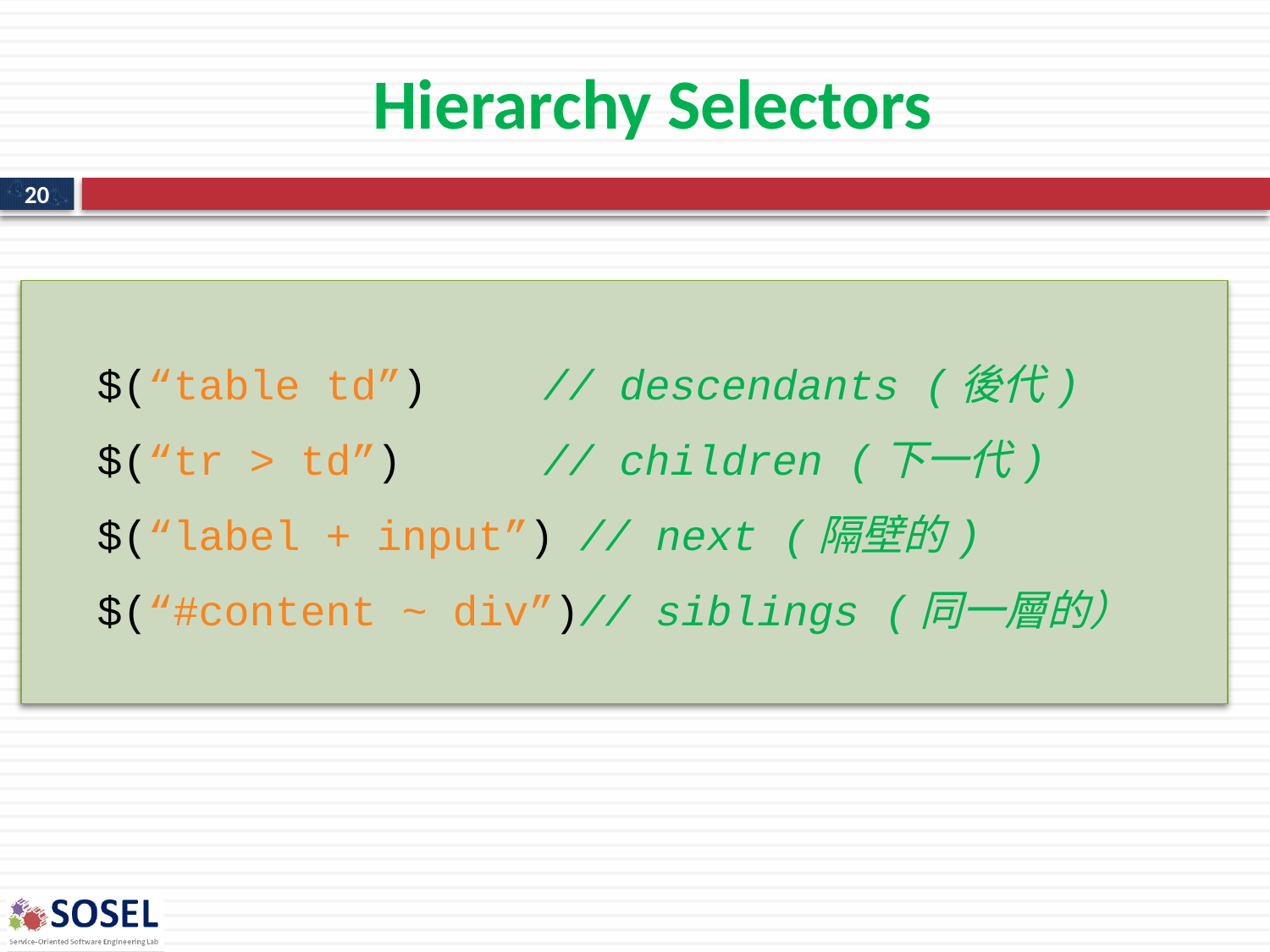

# Hierarchy Selectors

20
$(“table td”) 	 // descendants (後代)
$(“tr > td”) 	 // children (下一代)
$(“label + input”) // next (隔壁的)
$(“#content ~ div”)// siblings (同一層的）